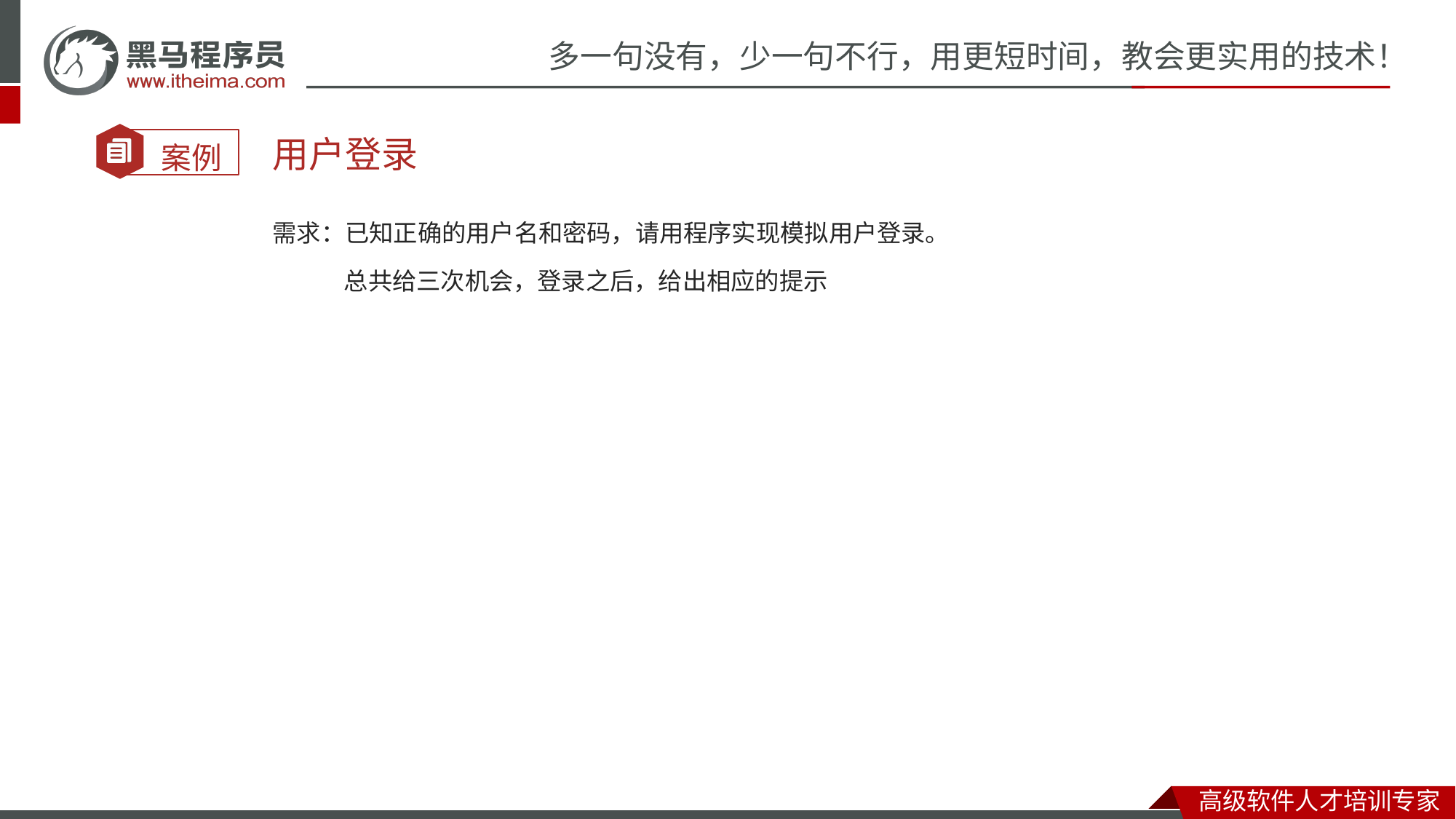

用户登录
需求：已知正确的用户名和密码，请用程序实现模拟用户登录。
            总共给三次机会，登录之后，给出相应的提示